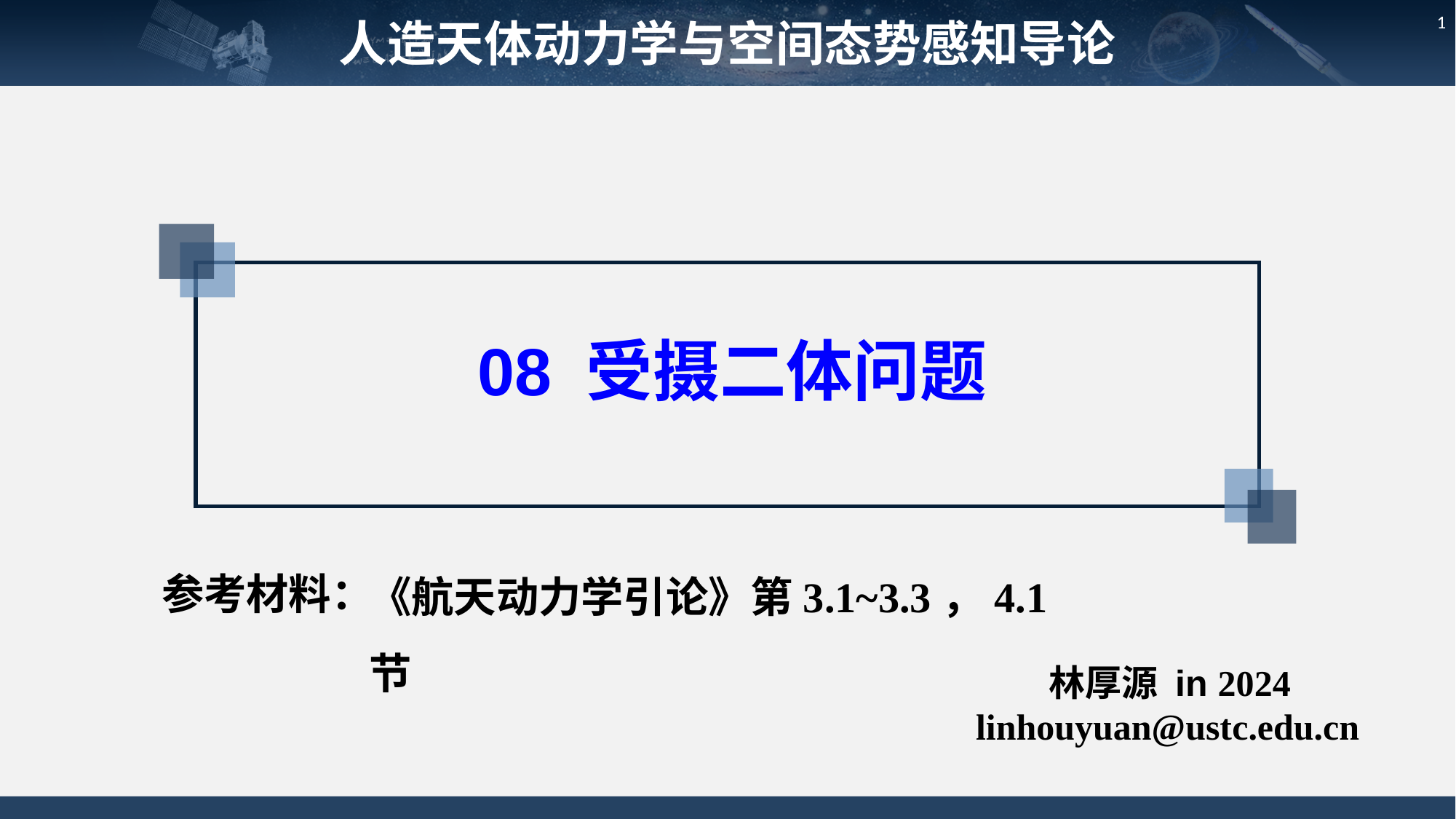

人造天体动力学与空间态势感知导论
1

08 受摄二体问题

参考材料：
《航天动力学引论》第3.1~3.3，4.1节
林厚源 in 2024
linhouyuan@ustc.edu.cn